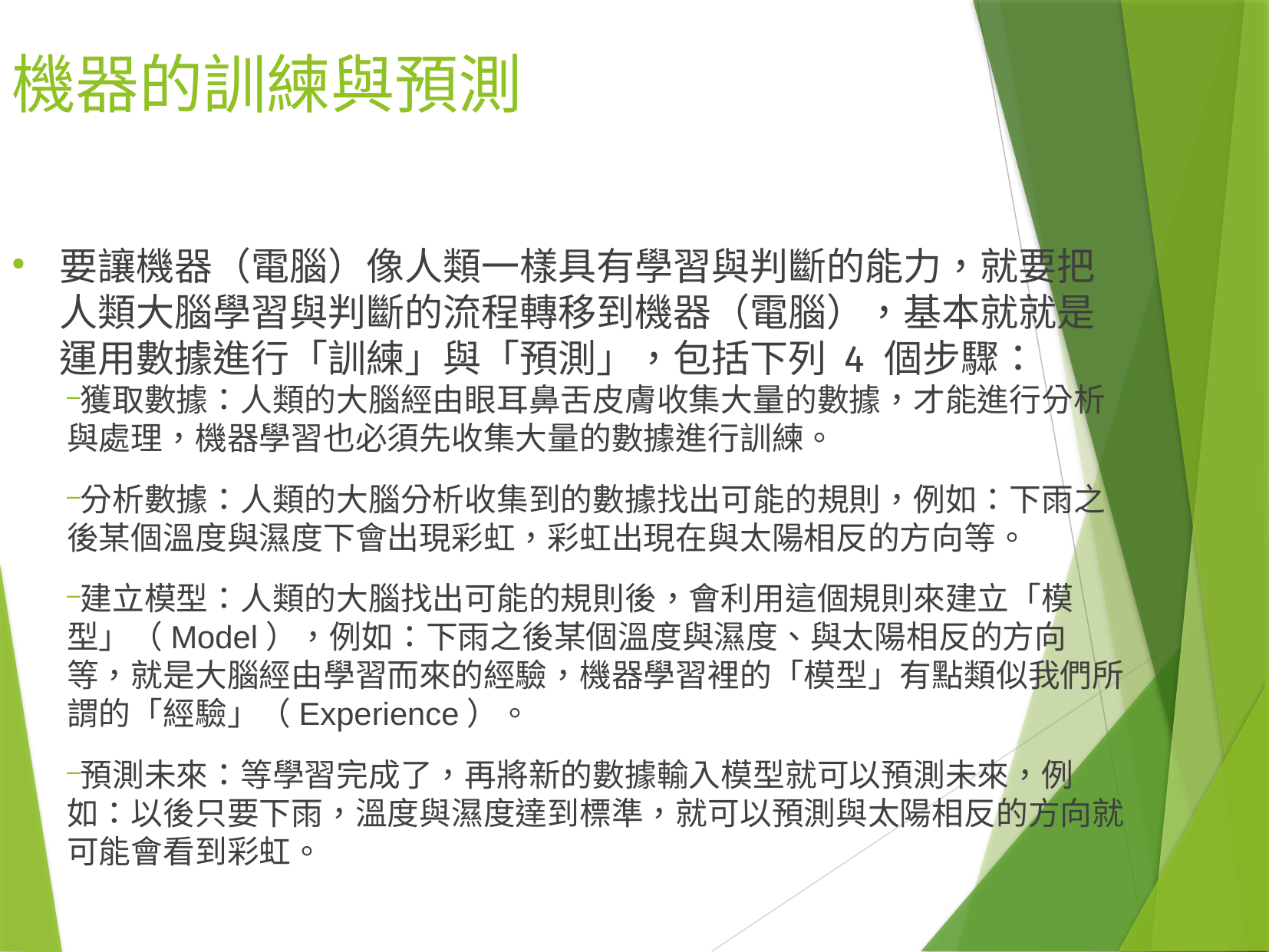

機器的訓練與預測
要讓機器（電腦）像人類一樣具有學習與判斷的能力，就要把人類大腦學習與判斷的流程轉移到機器（電腦），基本就就是運用數據進行「訓練」與「預測」，包括下列 4 個步驟：
獲取數據：人類的大腦經由眼耳鼻舌皮膚收集大量的數據，才能進行分析與處理，機器學習也必須先收集大量的數據進行訓練。
分析數據：人類的大腦分析收集到的數據找出可能的規則，例如：下雨之後某個溫度與濕度下會出現彩虹，彩虹出現在與太陽相反的方向等。
建立模型：人類的大腦找出可能的規則後，會利用這個規則來建立「模型」（Model），例如：下雨之後某個溫度與濕度、與太陽相反的方向等，就是大腦經由學習而來的經驗，機器學習裡的「模型」有點類似我們所謂的「經驗」（Experience）。
預測未來：等學習完成了，再將新的數據輸入模型就可以預測未來，例如：以後只要下雨，溫度與濕度達到標準，就可以預測與太陽相反的方向就可能會看到彩虹。